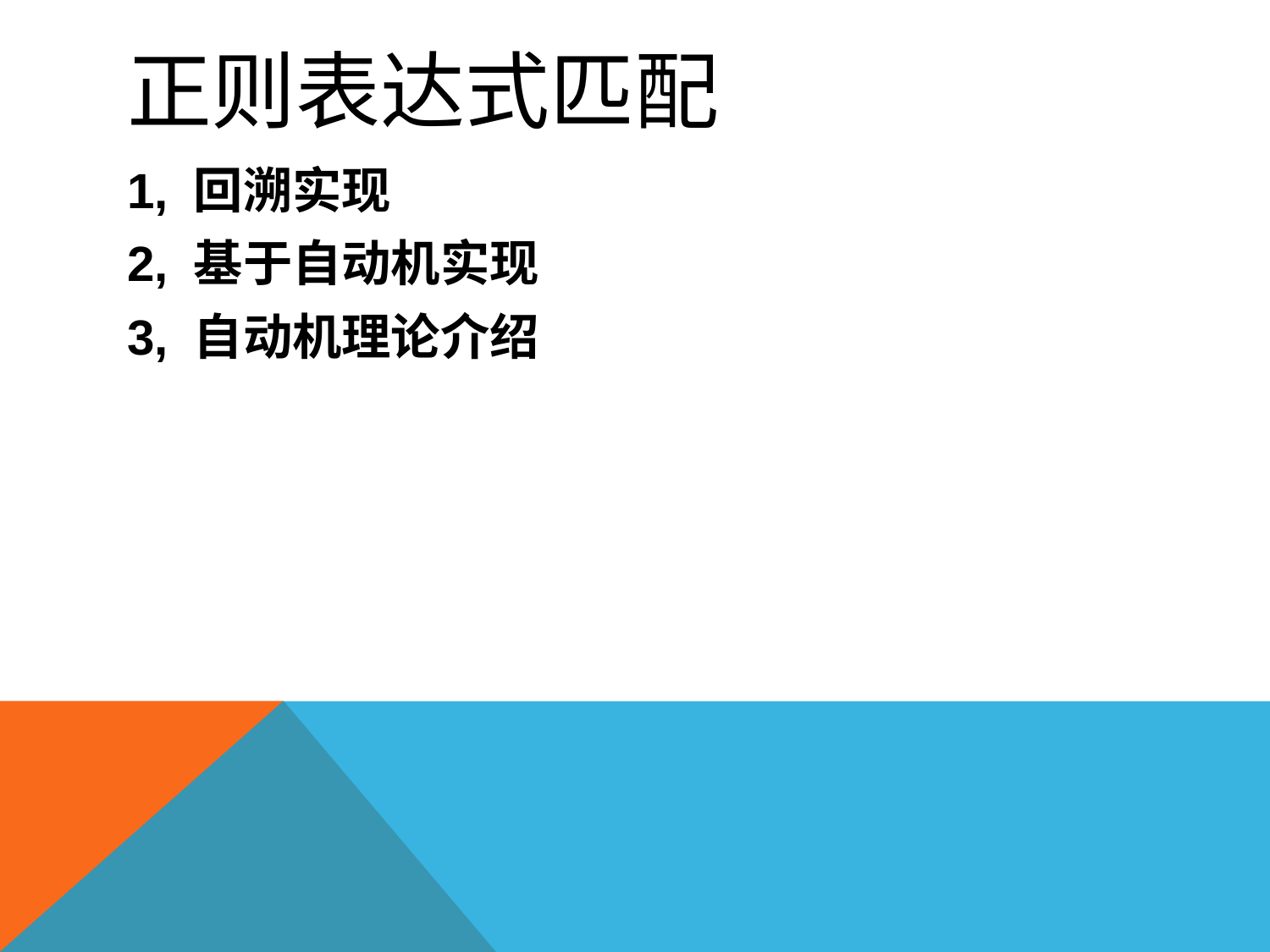

# 正则表达式匹配
1, 回溯实现
2, 基于自动机实现
3, 自动机理论介绍